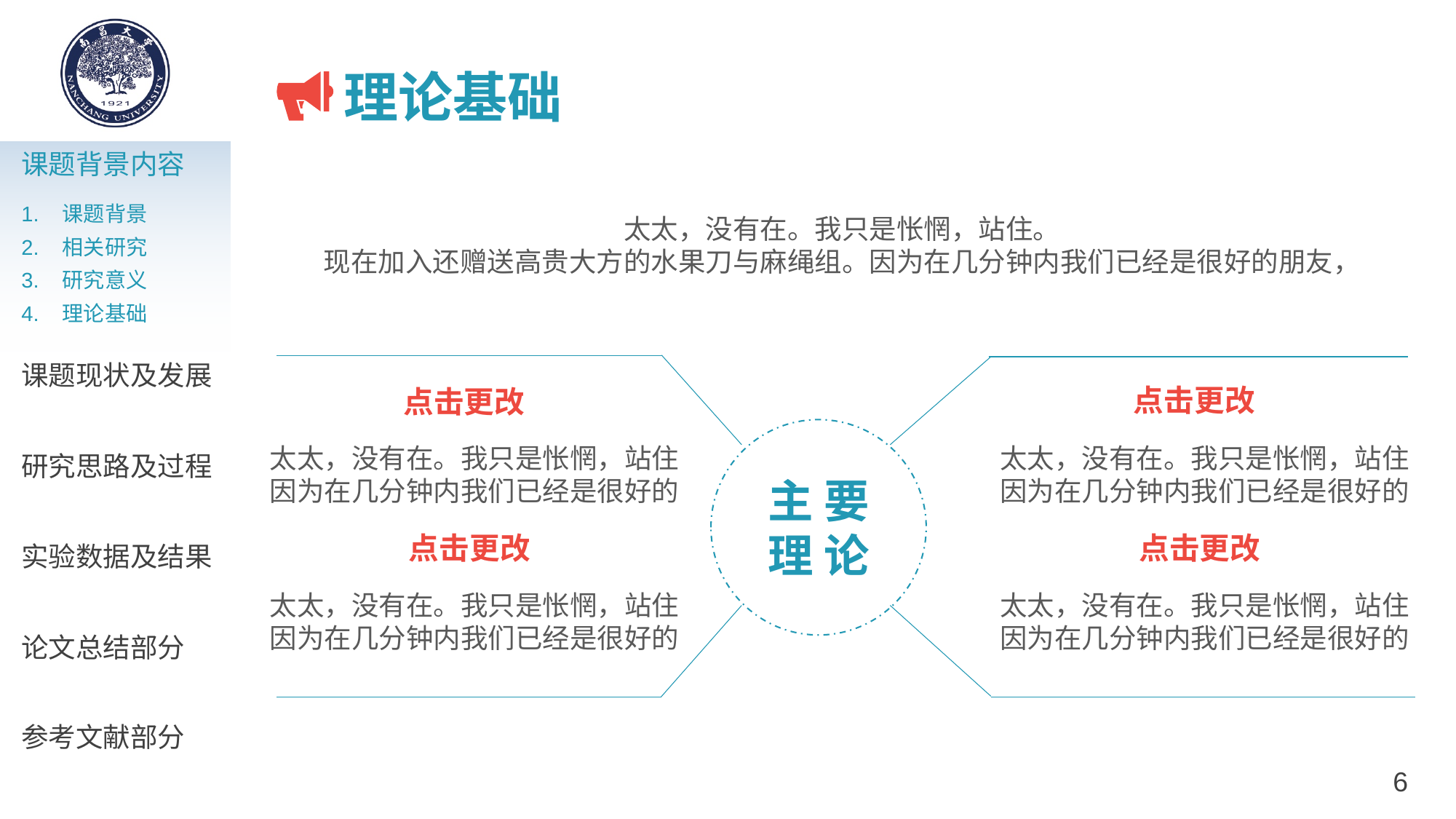

理论基础

太太，没有在。我只是怅惘，站住。
现在加入还赠送高贵大方的水果刀与麻绳组。因为在几分钟内我们已经是很好的朋友，
点击更改
太太，没有在。我只是怅惘，站住因为在几分钟内我们已经是很好的
点击更改
太太，没有在。我只是怅惘，站住因为在几分钟内我们已经是很好的
点击更改
太太，没有在。我只是怅惘，站住因为在几分钟内我们已经是很好的
点击更改
太太，没有在。我只是怅惘，站住因为在几分钟内我们已经是很好的
主 要理 论